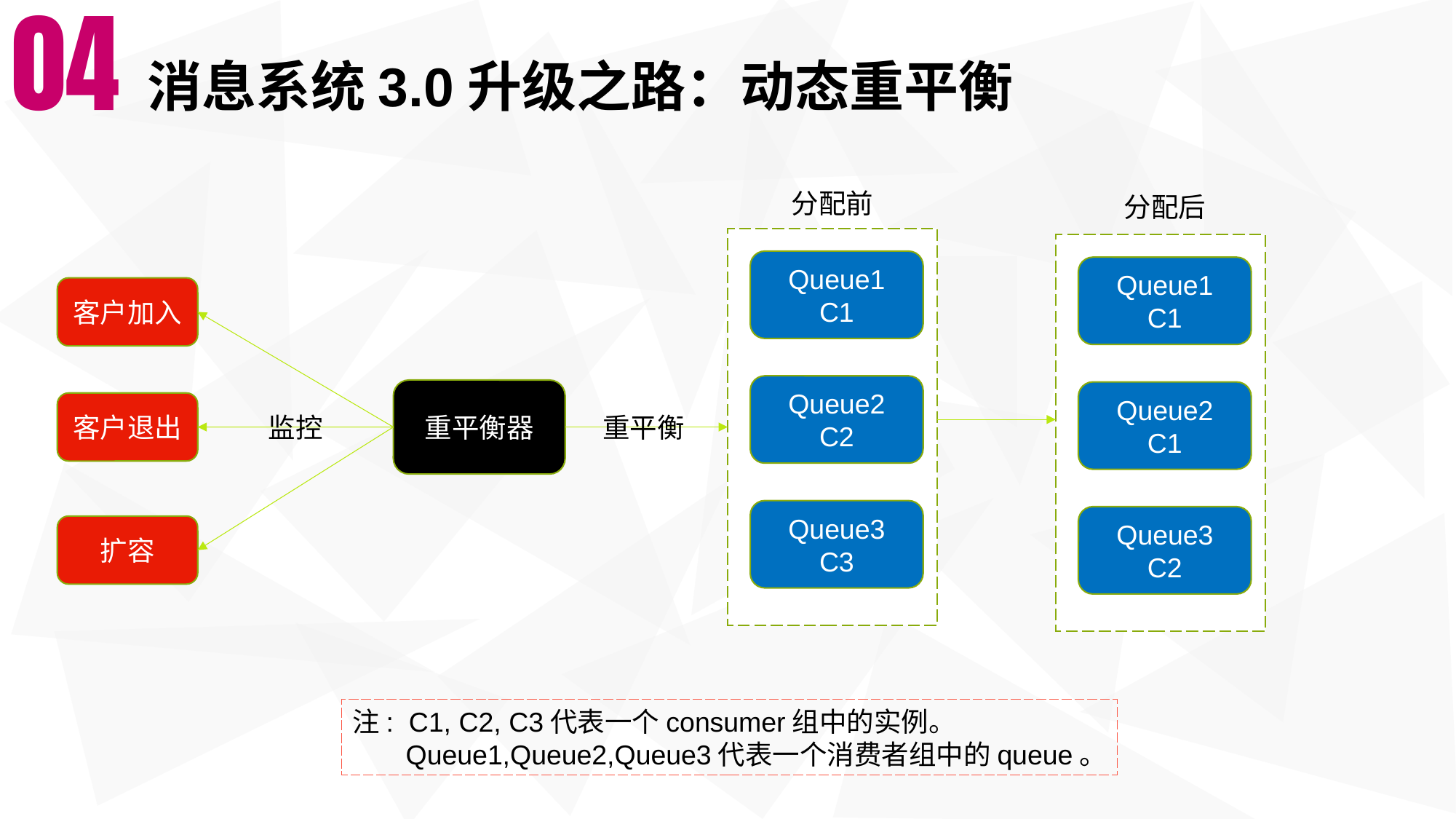

04
消息系统3.0升级之路：动态重平衡
分配前
分配后

Queue1
C1
Queue1
C1
客户加入
Queue2
C2
重平衡器
Queue2
C1
客户退出
监控
重平衡
Queue3
C3
Queue3
C2
扩容
注:  C1, C2, C3代表一个consumer组中的实例。
       Queue1,Queue2,Queue3代表一个消费者组中的queue。